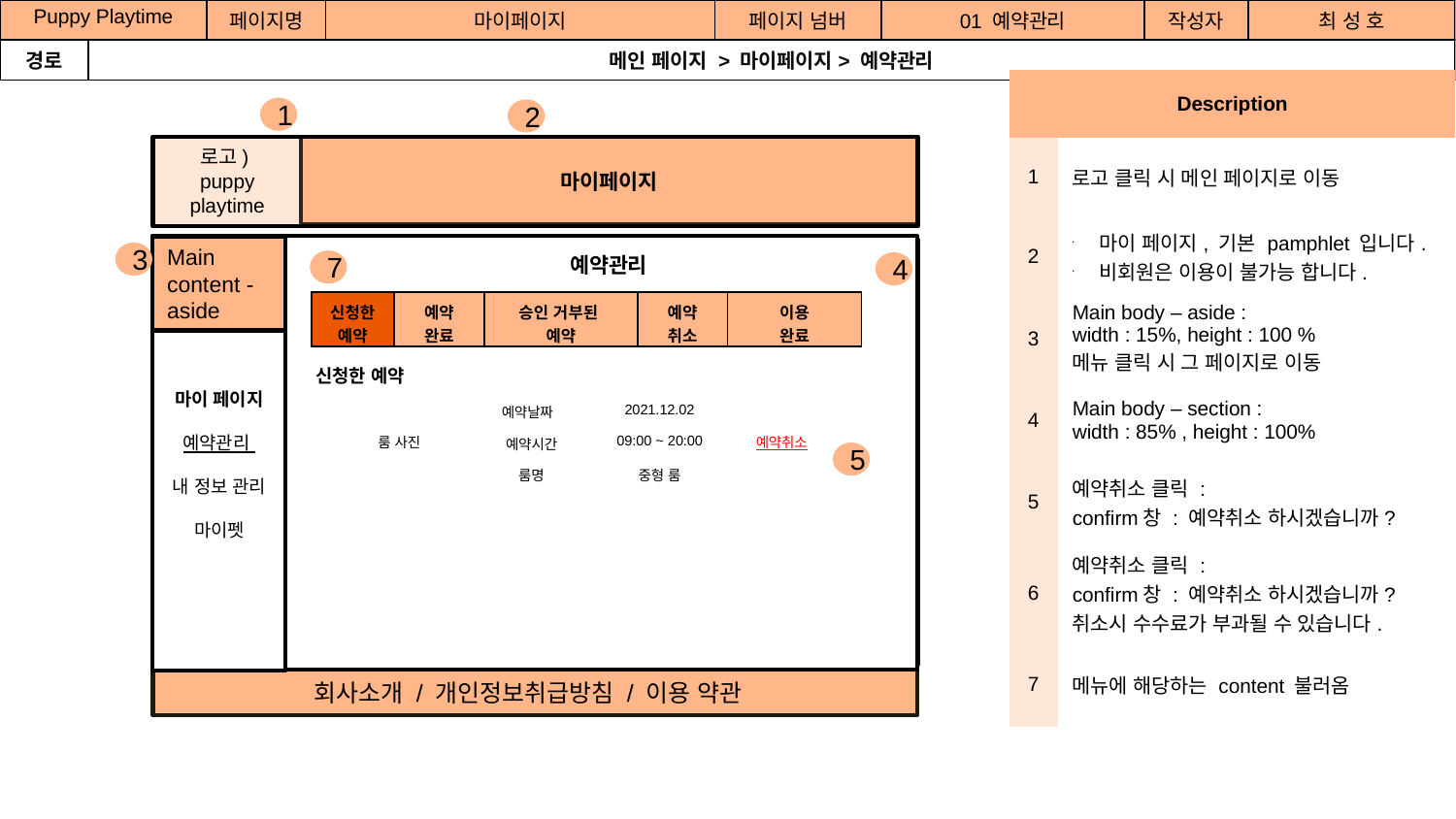

공간(오피스) 대여 시스템
| Puppy Playtime |  | 페이지명 | 마이페이지 | 페이지 넘버 | 01 예약관리 | 작성자 | 최 성 호 |
| --- | --- | --- | --- | --- | --- | --- | --- |
| 경로 | 메인 페이지 > 마이페이지> 예약관리 |  |  |  |  |  |  |
| Description |  |
| --- | --- |
| 1 | 로고 클릭 시 메인 페이지로 이동 |
| 2 | 마이 페이지, 기본 pamphlet 입니다. 비회원은 이용이 불가능 합니다. |
| 3 | Main body – aside : width : 15%, height : 100 % 메뉴 클릭 시 그 페이지로 이동 |
| 4 | Main body – section : width : 85% , height : 100% |
| 5 | 예약취소 클릭 : confirm창 : 예약취소 하시겠습니까? |
| 6 | 예약취소 클릭 : confirm창 : 예약취소 하시겠습니까? 취소시 수수료가 부과될 수 있습니다. |
| 7 | 메뉴에 해당하는 content 불러옴 |
1
2
마이페이지
로고)
puppy
playtime
회사소개 / 개인정보취급방침 / 이용 약관

<main-content>
사용가이드
마이 페이지
예약관리
내 정보 관리
마이펫
Main content -aside

3
예약관리
7
4
| 신청한예약 | 예약 완료 | 승인 거부된 예약 | 예약 취소 | 이용 완료 |
| --- | --- | --- | --- | --- |
신청한 예약
| 룸 사진 | 예약날짜 | 2021.12.02 | 예약취소 |
| --- | --- | --- | --- |
|  | 예약시간 | 09:00 ~ 20:00 |  |
|  | 룸명 | 중형 룸 |  |
5